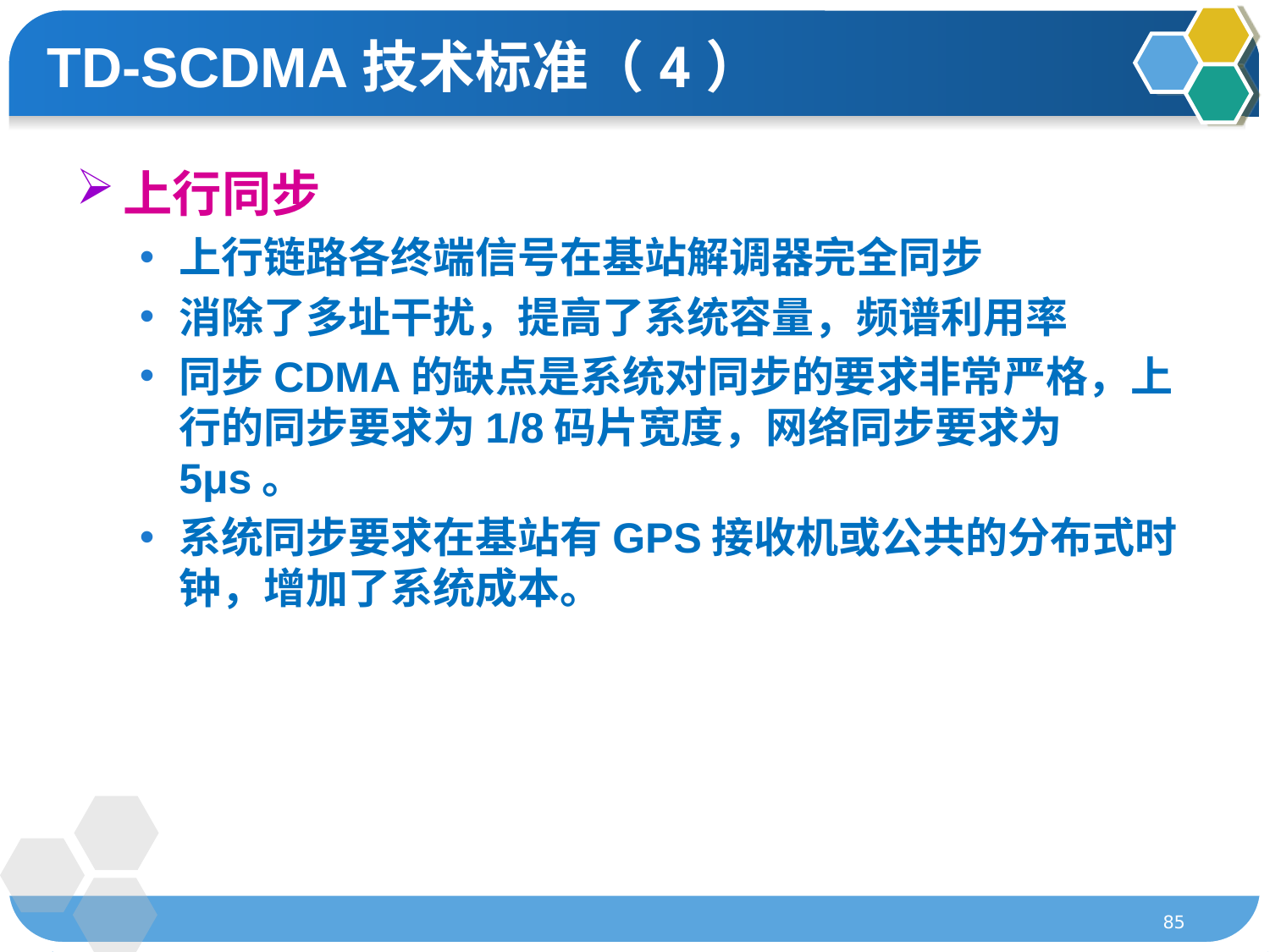

# TD-SCDMA技术标准（4）
上行同步
上行链路各终端信号在基站解调器完全同步
消除了多址干扰，提高了系统容量，频谱利用率
同步CDMA的缺点是系统对同步的要求非常严格，上行的同步要求为1/8码片宽度，网络同步要求为5μs。
系统同步要求在基站有GPS接收机或公共的分布式时钟，增加了系统成本。